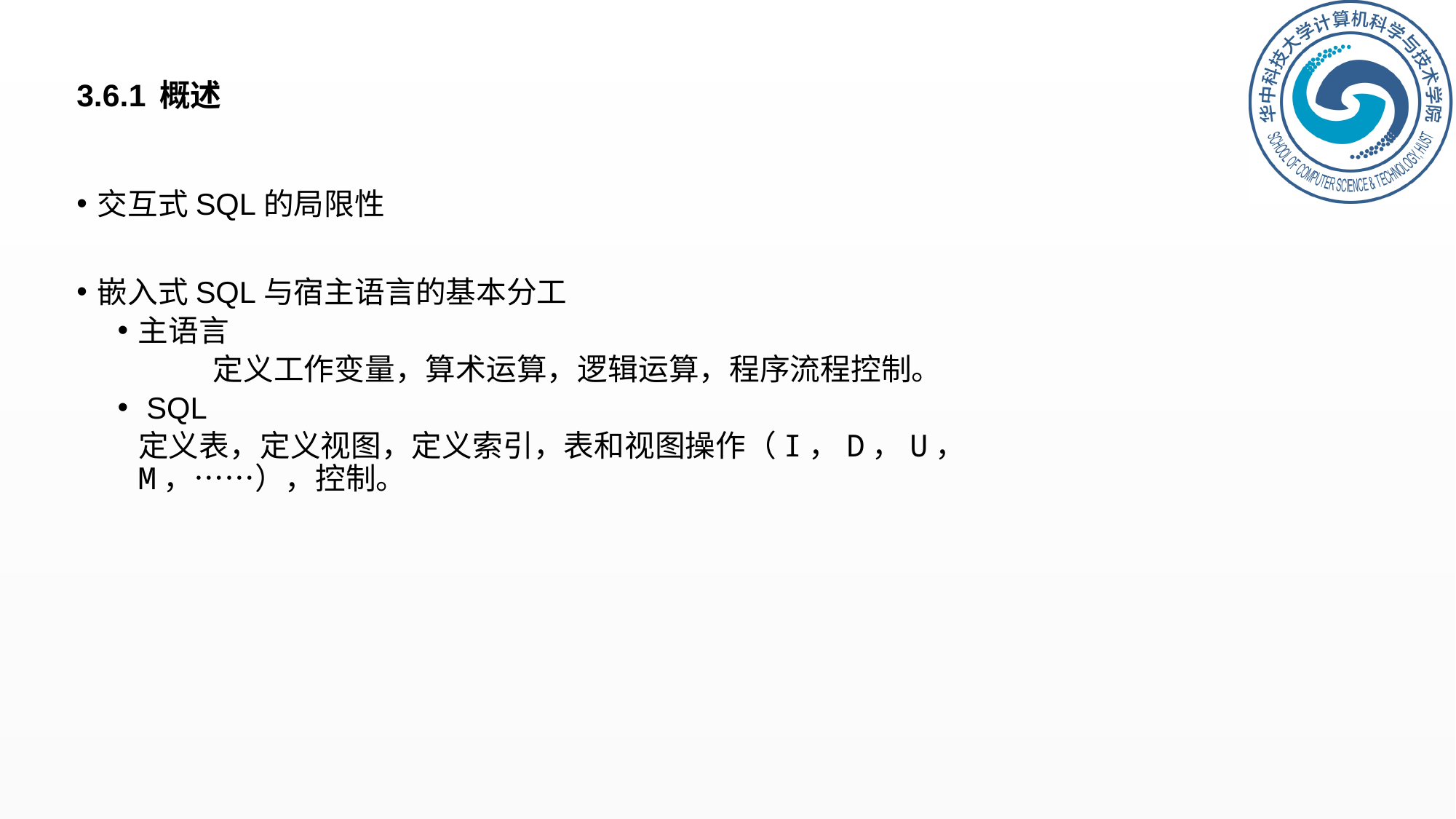

# 3.6.1 概述
交互式SQL的局限性

嵌入式SQL与宿主语言的基本分工
主语言
       定义工作变量，算术运算，逻辑运算，程序流程控制。
 SQL
  定义表，定义视图，定义索引，表和视图操作（I，D，U，M，……），控制。